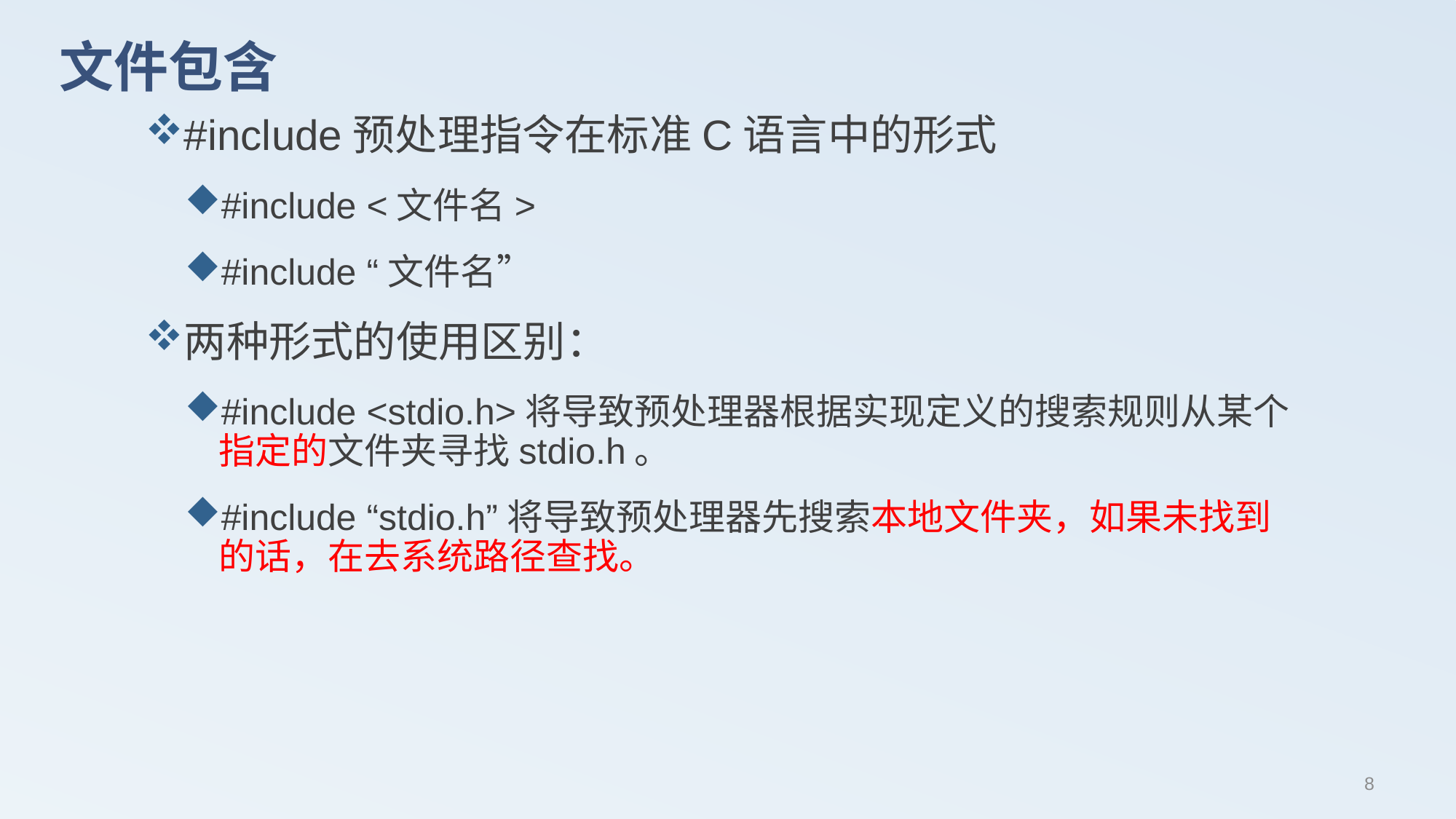

# 文件包含
#include预处理指令在标准C语言中的形式
#include <文件名>
#include “文件名”
两种形式的使用区别：
#include <stdio.h>将导致预处理器根据实现定义的搜索规则从某个指定的文件夹寻找stdio.h。
#include “stdio.h”将导致预处理器先搜索本地文件夹，如果未找到的话，在去系统路径查找。